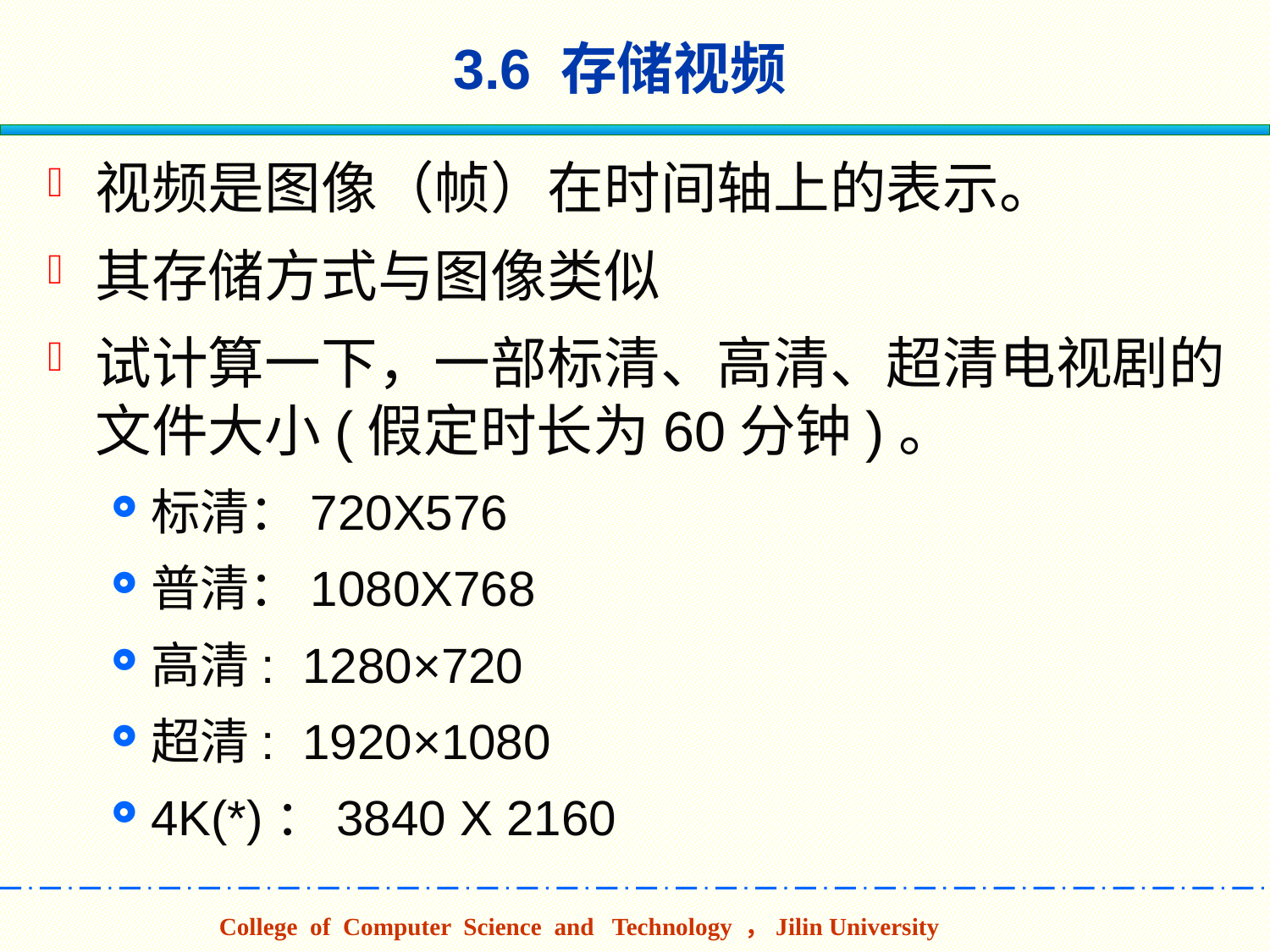

# 3.6 存储视频
视频是图像（帧）在时间轴上的表示。
其存储方式与图像类似
试计算一下，一部标清、高清、超清电视剧的文件大小(假定时长为60分钟)。
标清：720X576
普清：1080X768
高清:  1280×720
超清:  1920×1080
4K(*)：3840 X 2160